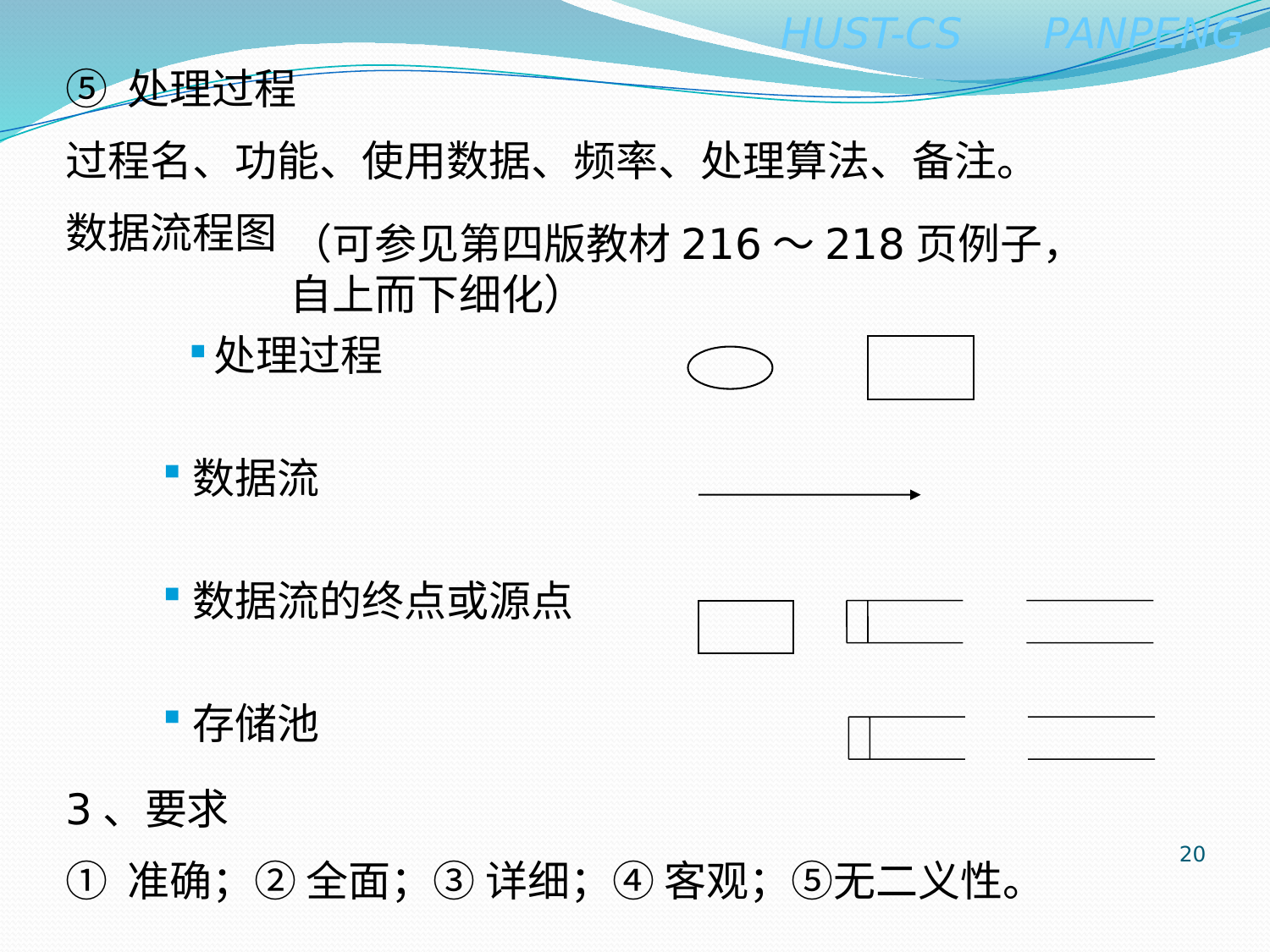

⑤ 处理过程
过程名、功能、使用数据、频率、处理算法、备注。
数据流程图
处理过程
数据流
数据流的终点或源点
存储池
（可参见第四版教材216～218页例子，
自上而下细化）

3、要求
① 准确；② 全面；③ 详细；④ 客观；⑤无二义性。
20